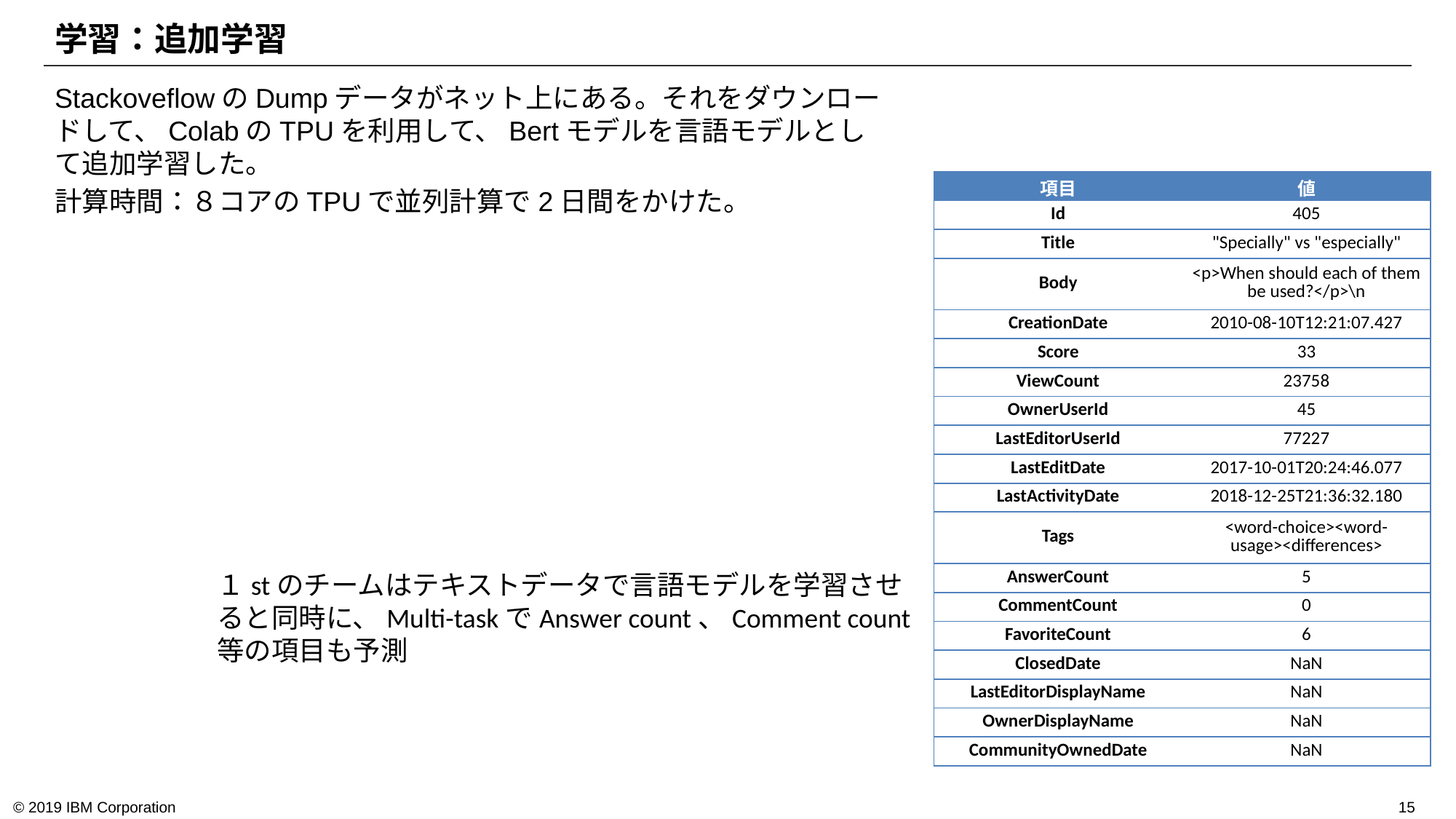

# 学習：追加学習
StackoveflowのDumpデータがネット上にある。それをダウンロードして、ColabのTPUを利用して、Bertモデルを言語モデルとして追加学習した。
計算時間：８コアのTPUで並列計算で2日間をかけた。

| 項目 | 値 |
| --- | --- |
| Id | 405 |
| Title | "Specially" vs "especially" |
| Body | <p>When should each of them be used?</p>\n |
| CreationDate | 2010-08-10T12:21:07.427 |
| Score | 33 |
| ViewCount | 23758 |
| OwnerUserId | 45 |
| LastEditorUserId | 77227 |
| LastEditDate | 2017-10-01T20:24:46.077 |
| LastActivityDate | 2018-12-25T21:36:32.180 |
| Tags | <word-choice><word-usage><differences> |
| AnswerCount | 5 |
| CommentCount | 0 |
| FavoriteCount | 6 |
| ClosedDate | NaN |
| LastEditorDisplayName | NaN |
| OwnerDisplayName | NaN |
| CommunityOwnedDate | NaN |
１stのチームはテキストデータで言語モデルを学習させると同時に、Multi-taskでAnswer count、Comment count等の項目も予測